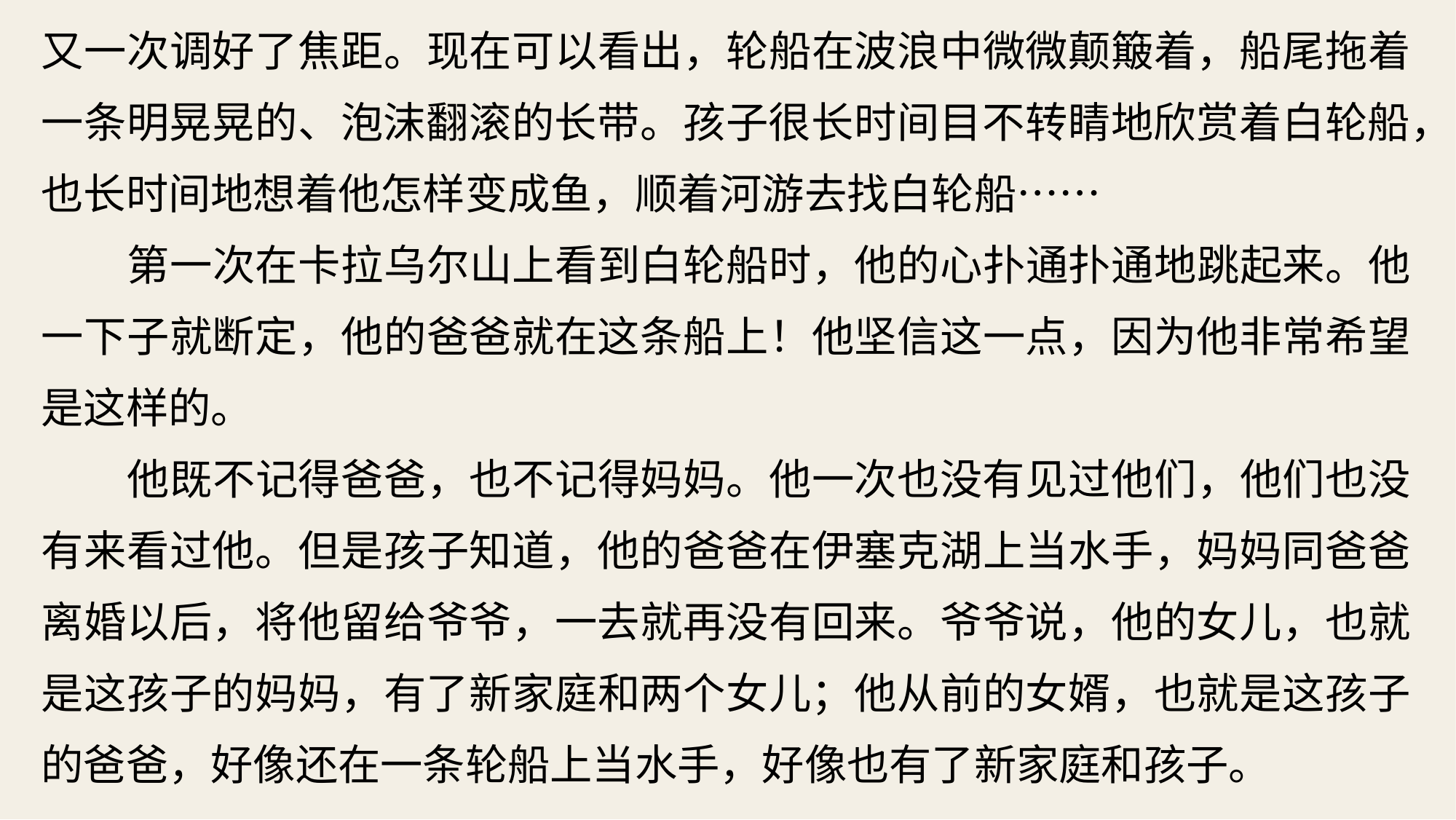

又一次调好了焦距。现在可以看出，轮船在波浪中微微颠簸着，船尾拖着一条明晃晃的、泡沫翻滚的长带。孩子很长时间目不转睛地欣赏着白轮船，也长时间地想着他怎样变成鱼，顺着河游去找白轮船……
第一次在卡拉乌尔山上看到白轮船时，他的心扑通扑通地跳起来。他一下子就断定，他的爸爸就在这条船上！他坚信这一点，因为他非常希望是这样的。
他既不记得爸爸，也不记得妈妈。他一次也没有见过他们，他们也没有来看过他。但是孩子知道，他的爸爸在伊塞克湖上当水手，妈妈同爸爸离婚以后，将他留给爷爷，一去就再没有回来。爷爷说，他的女儿，也就是这孩子的妈妈，有了新家庭和两个女儿；他从前的女婿，也就是这孩子的爸爸，好像还在一条轮船上当水手，好像也有了新家庭和孩子。